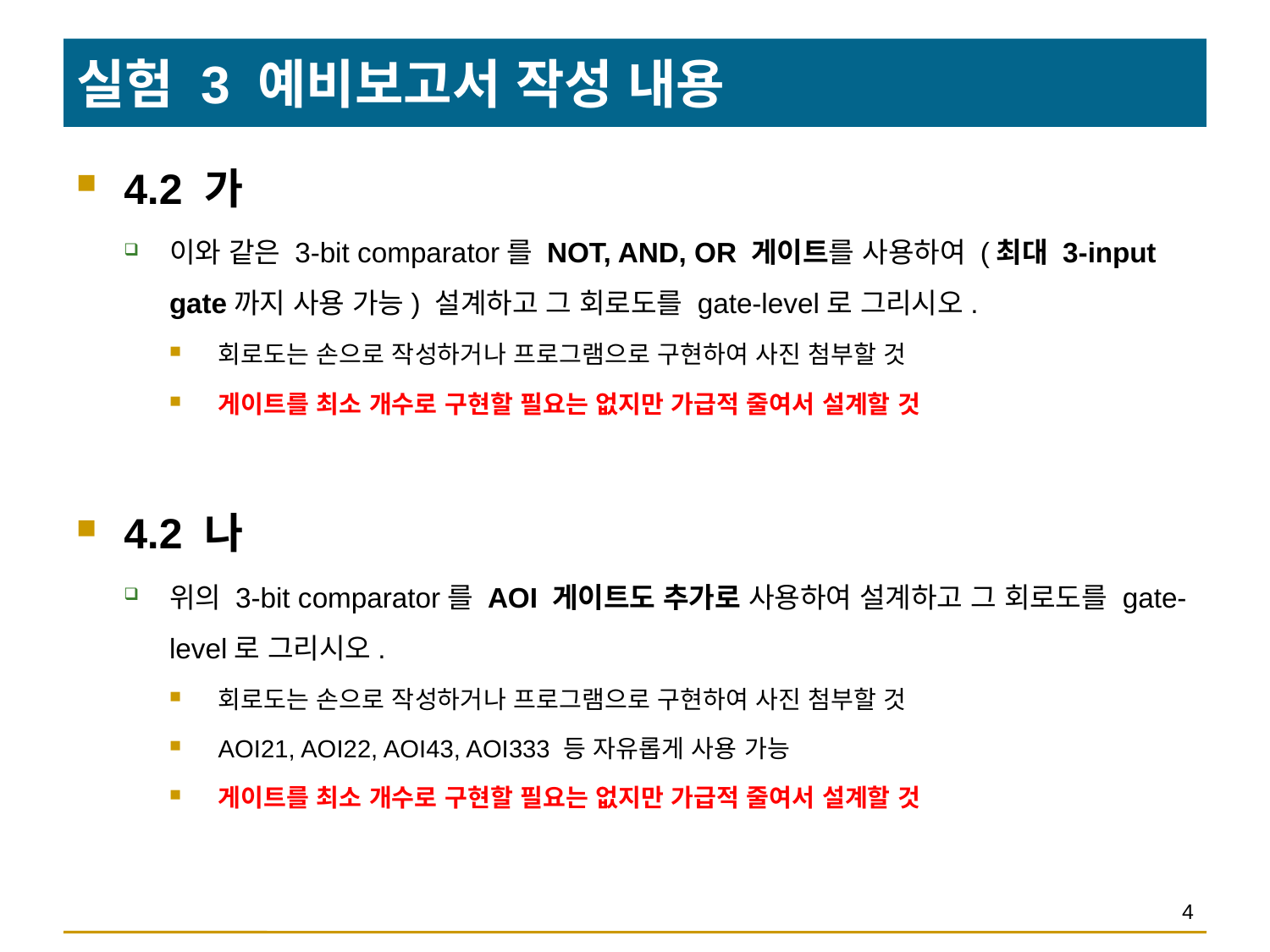

# 실험 3 예비보고서 작성 내용
4.2 가
이와 같은 3-bit comparator를 NOT, AND, OR 게이트를 사용하여 (최대 3-input gate까지 사용 가능) 설계하고 그 회로도를 gate-level로 그리시오.
회로도는 손으로 작성하거나 프로그램으로 구현하여 사진 첨부할 것
게이트를 최소 개수로 구현할 필요는 없지만 가급적 줄여서 설계할 것

4.2 나
위의 3-bit comparator를 AOI 게이트도 추가로 사용하여 설계하고 그 회로도를 gate-level로 그리시오.
회로도는 손으로 작성하거나 프로그램으로 구현하여 사진 첨부할 것
AOI21, AOI22, AOI43, AOI333 등 자유롭게 사용 가능
게이트를 최소 개수로 구현할 필요는 없지만 가급적 줄여서 설계할 것

4